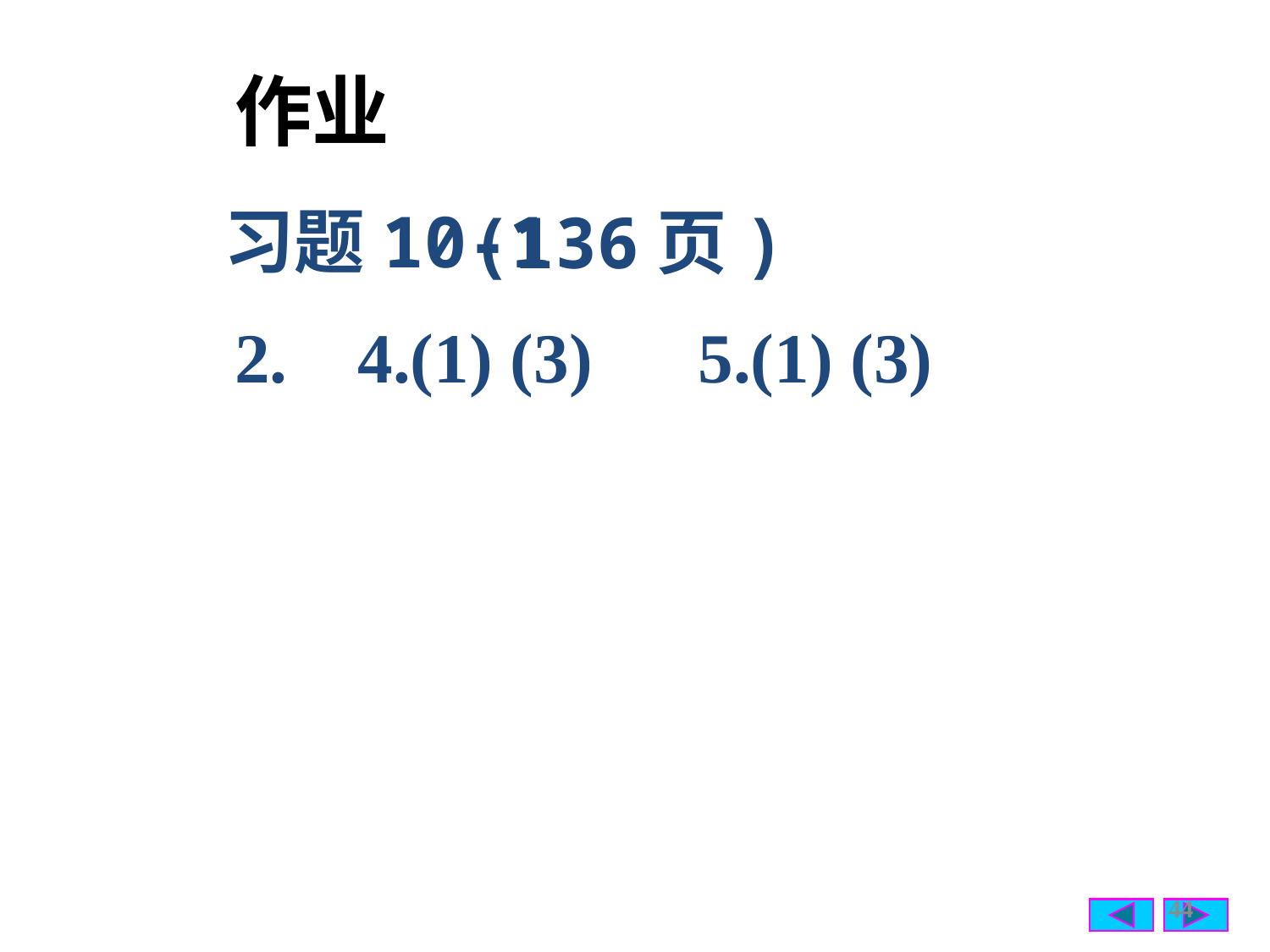

作业
习题10-1
(136页)
   2.    4.(1) (3)      5.(1) (3)
44